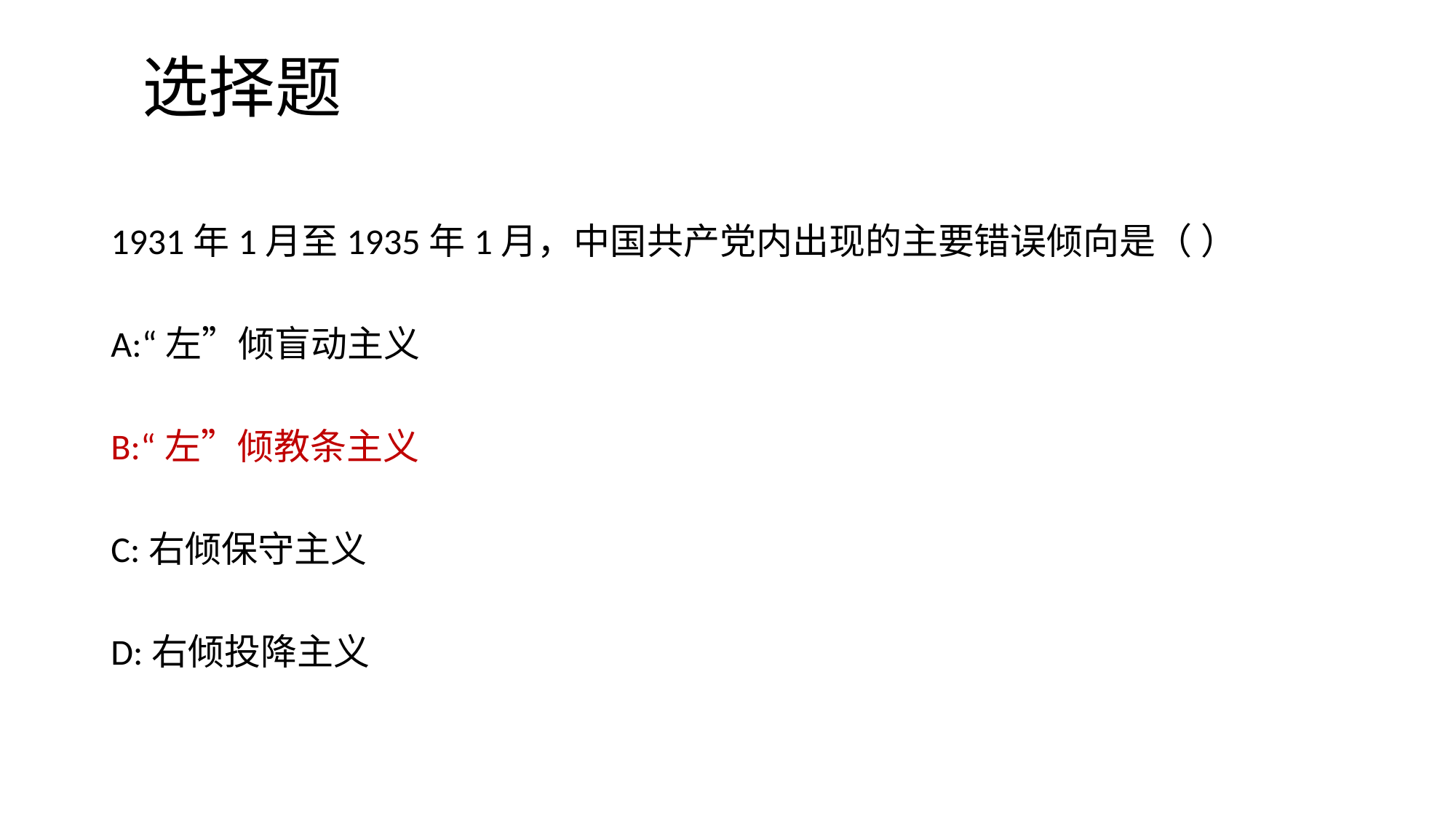

# 选择题
1931年1月至1935年1月，中国共产党内出现的主要错误倾向是（ ）
A:“左”倾盲动主义
B:“左”倾教条主义
C:右倾保守主义
D:右倾投降主义